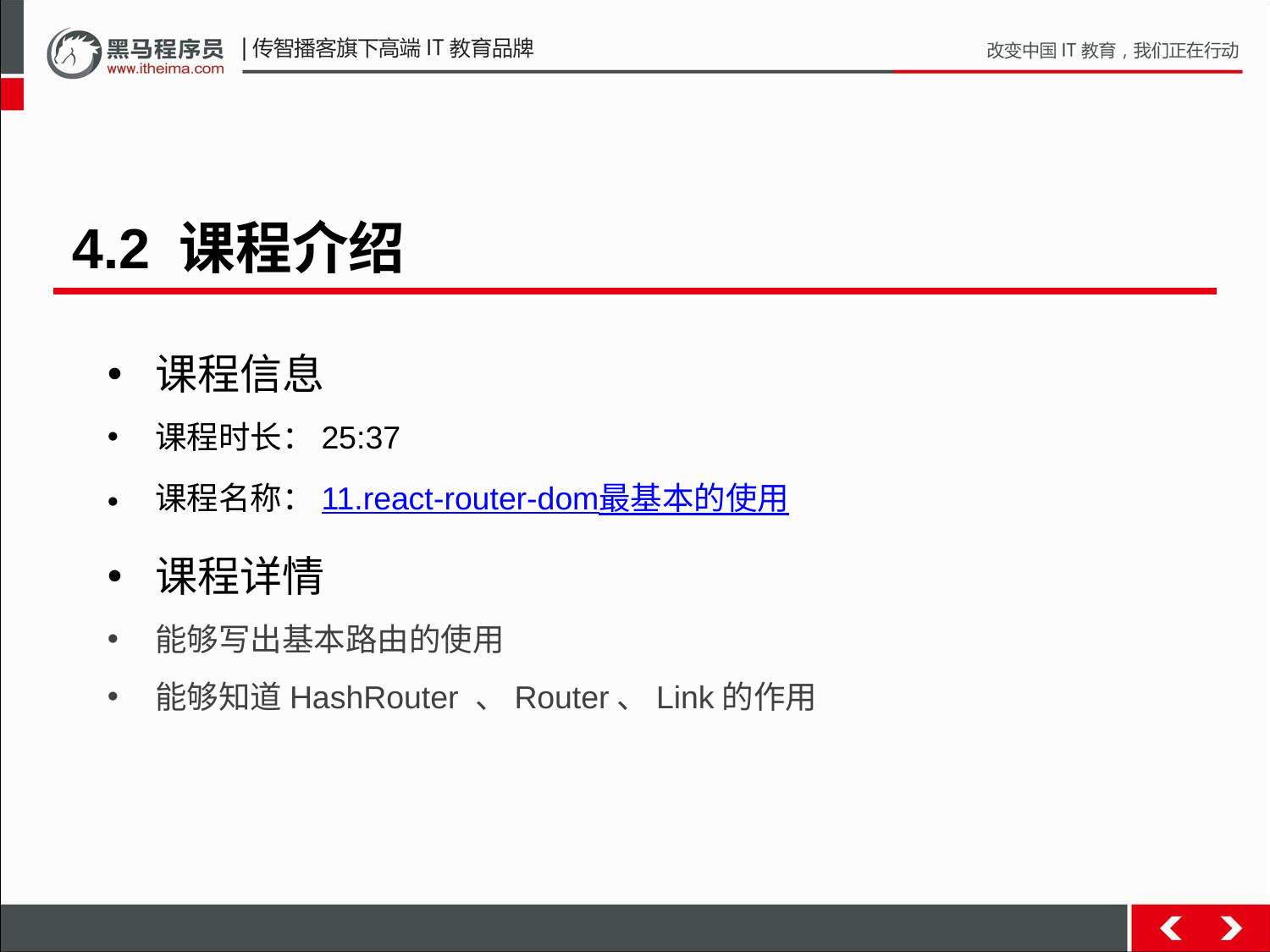

4.2 课程介绍
课程信息
课程时长：25:37
课程名称：11.react-router-dom最基本的使用
课程详情
能够写出基本路由的使用
能够知道HashRouter 、Router、Link的作用